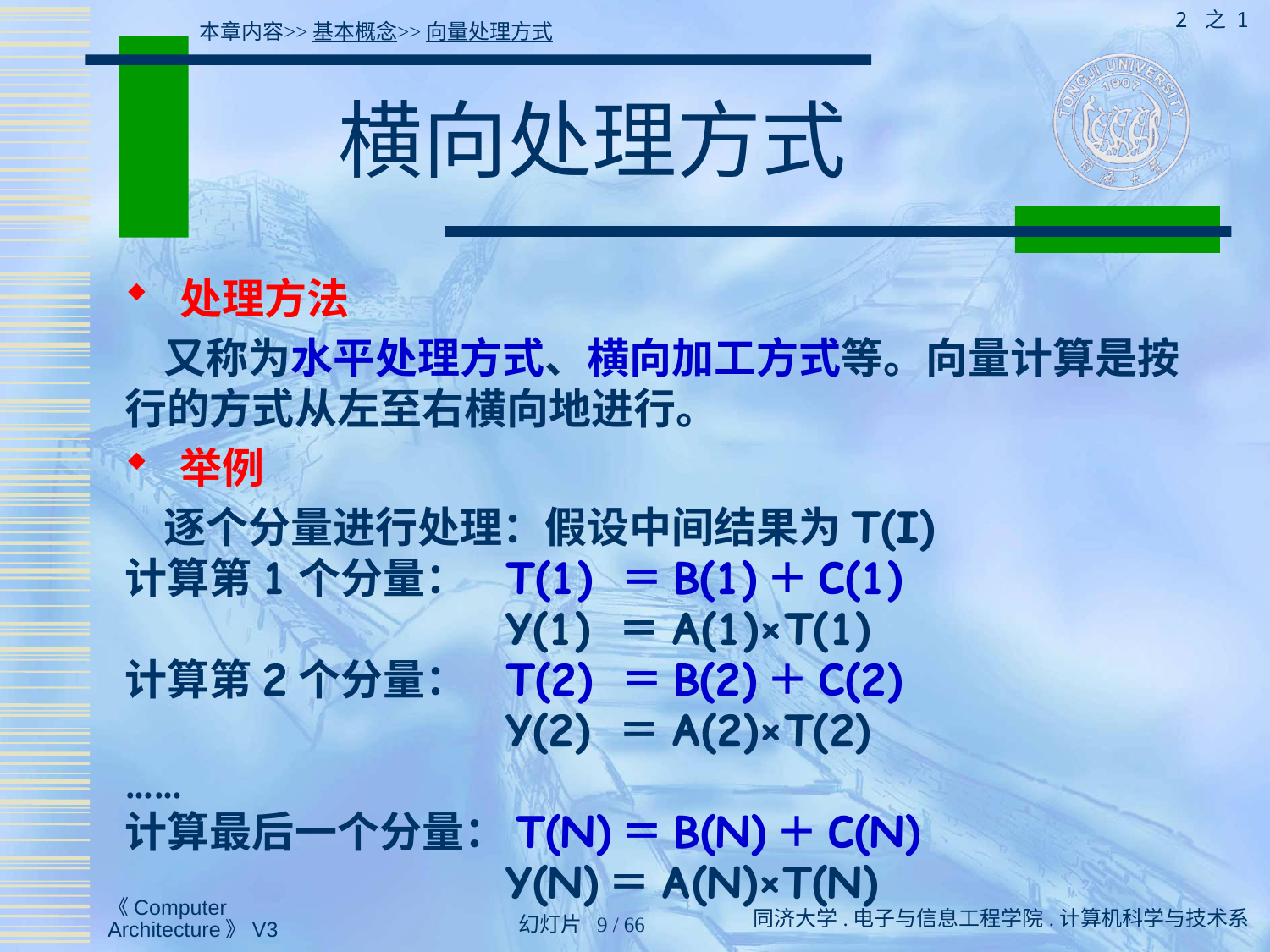

2 之 1
本章内容>>基本概念>>向量处理方式
# 横向处理方式
  处理方法
   又称为水平处理方式、横向加工方式等。向量计算是按行的方式从左至右横向地进行。
  举例
   逐个分量进行处理：假设中间结果为T(I)
计算第1个分量：	T(1) ＝B(1)＋C(1)
			Y(1) ＝A(1)×T(1)
计算第2个分量：	T(2) ＝B(2)＋C(2)
			Y(2) ＝A(2)×T(2)
……
计算最后一个分量：T(N)＝B(N)＋C(N)
			Y(N)＝A(N)×T(N)